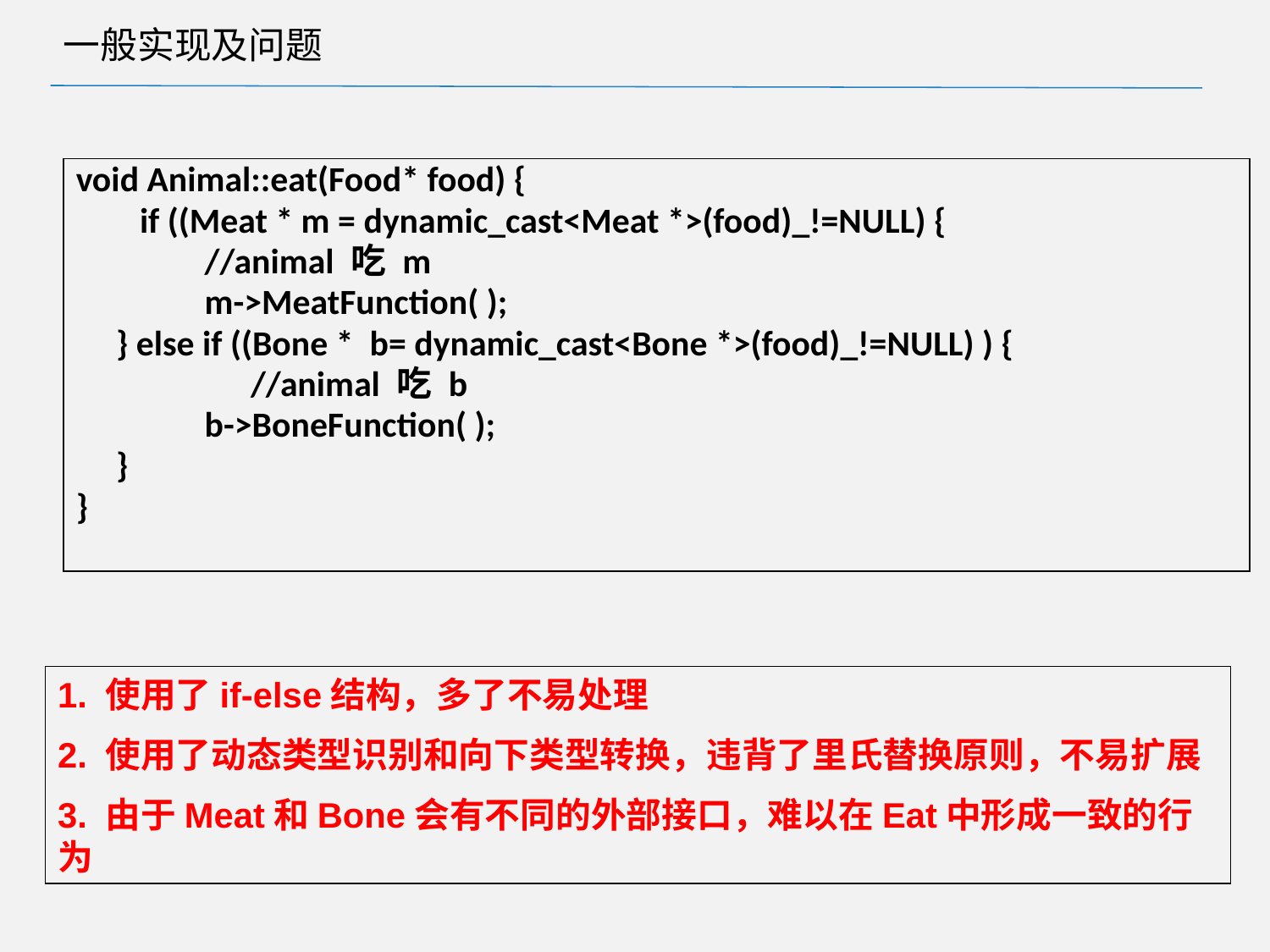

# 一般实现及问题
void Animal::eat(Food* food) {
	  if ((Meat * m = dynamic_cast<Meat *>(food)_!=NULL) {
                //animal 吃 m
                m->MeatFunction( );
     } else if ((Bone *  b= dynamic_cast<Bone *>(food)_!=NULL) ) {
		//animal 吃 b
                b->BoneFunction( );
     }
}
1. 使用了if-else结构，多了不易处理
2. 使用了动态类型识别和向下类型转换，违背了里氏替换原则，不易扩展
3. 由于Meat和Bone会有不同的外部接口，难以在Eat中形成一致的行为